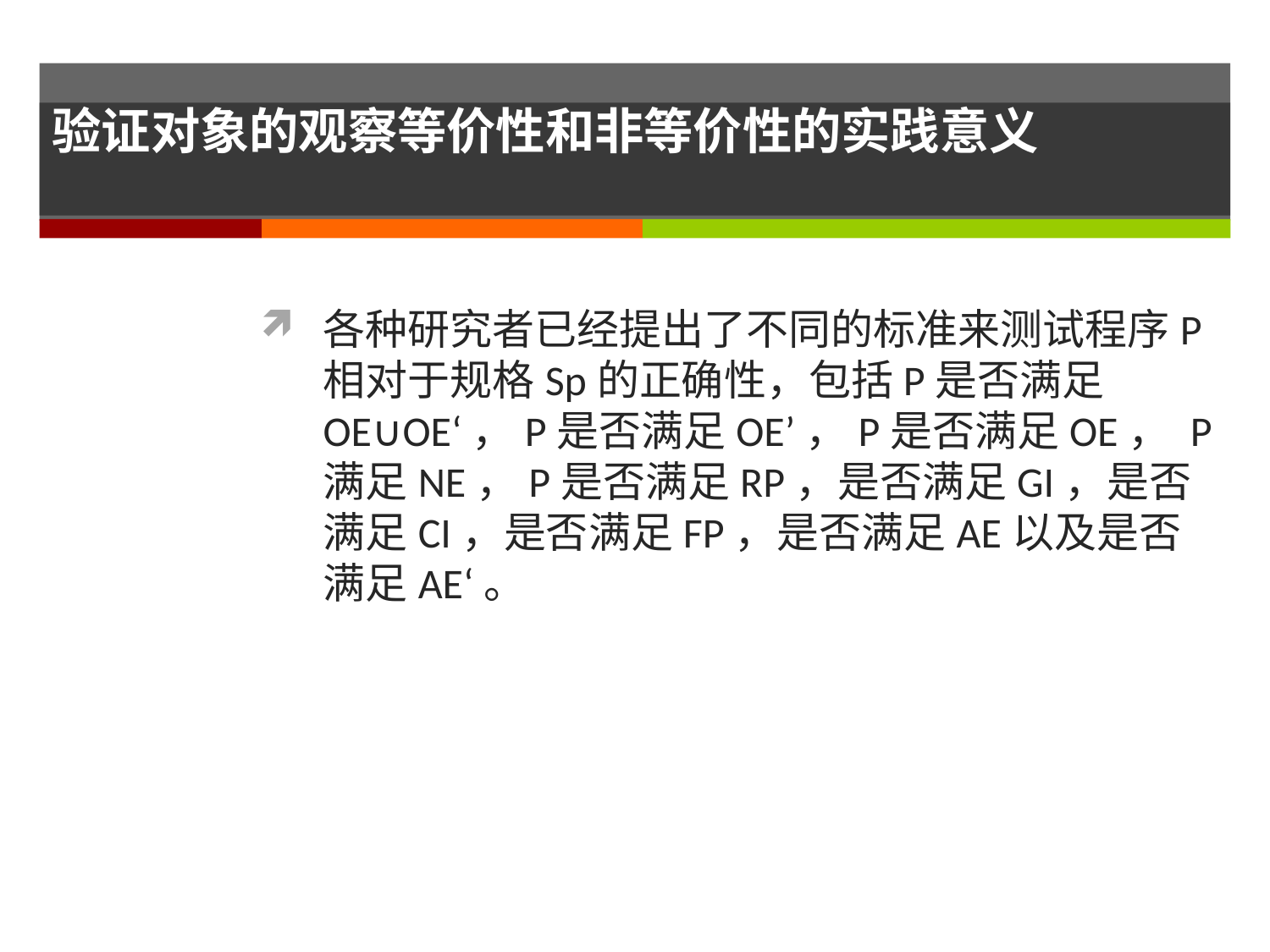

# 验证对象的观察等价性和非等价性的实践意义
各种研究者已经提出了不同的标准来测试程序P相对于规格Sp的正确性，包括P是否满足OE∪OE‘，P是否满足OE’，P是否满足OE， P满足NE，P是否满足RP，是否满足GI，是否满足CI，是否满足FP，是否满足AE以及是否满足AE‘。